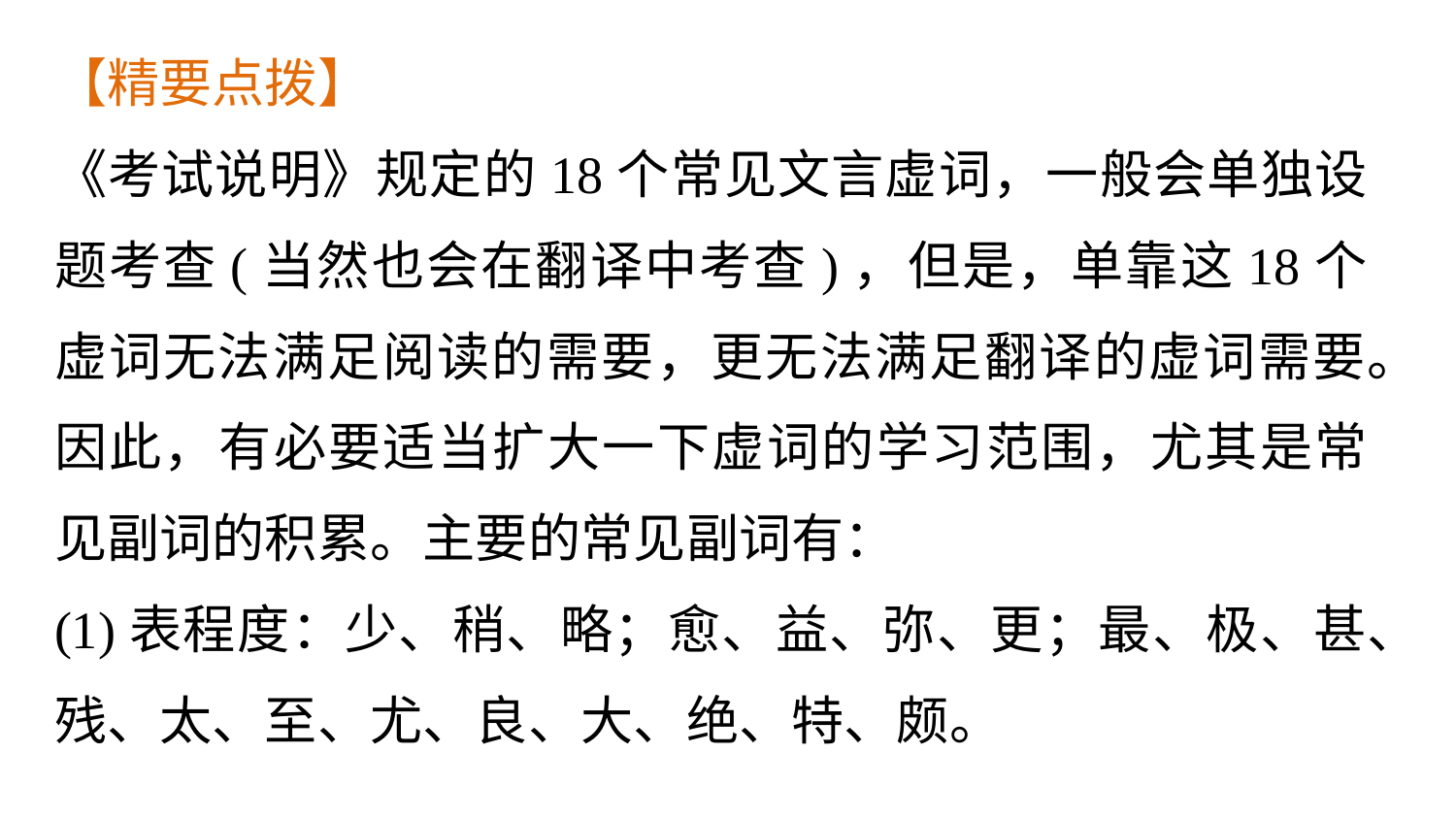

【精要点拨】
《考试说明》规定的18个常见文言虚词，一般会单独设题考查(当然也会在翻译中考查)，但是，单靠这18个虚词无法满足阅读的需要，更无法满足翻译的虚词需要。因此，有必要适当扩大一下虚词的学习范围，尤其是常见副词的积累。主要的常见副词有：
(1)表程度：少、稍、略；愈、益、弥、更；最、极、甚、残、太、至、尤、良、大、绝、特、颇。